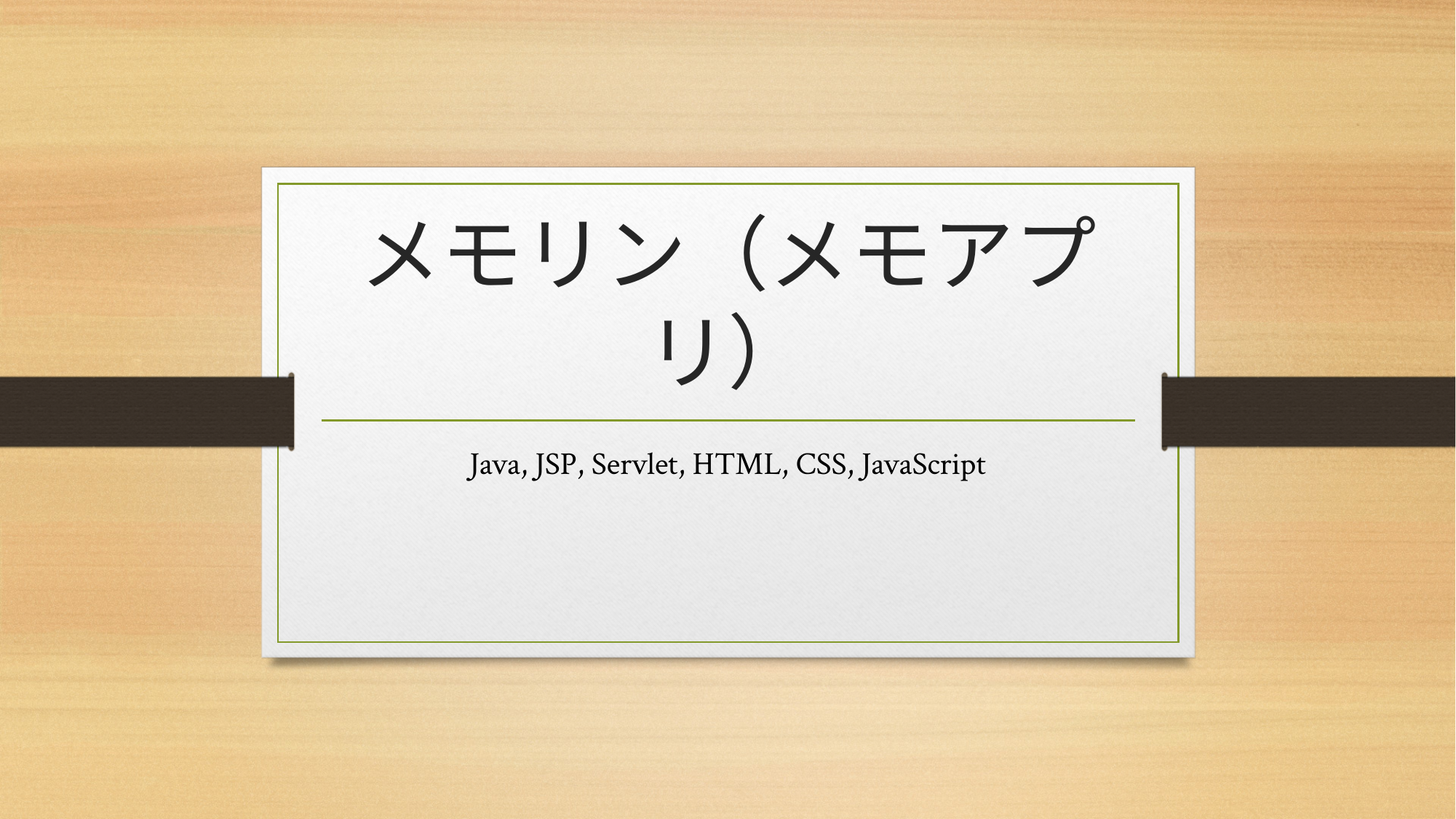

# メモリン（メモアプリ）
Java, JSP, Servlet, HTML, CSS, JavaScript